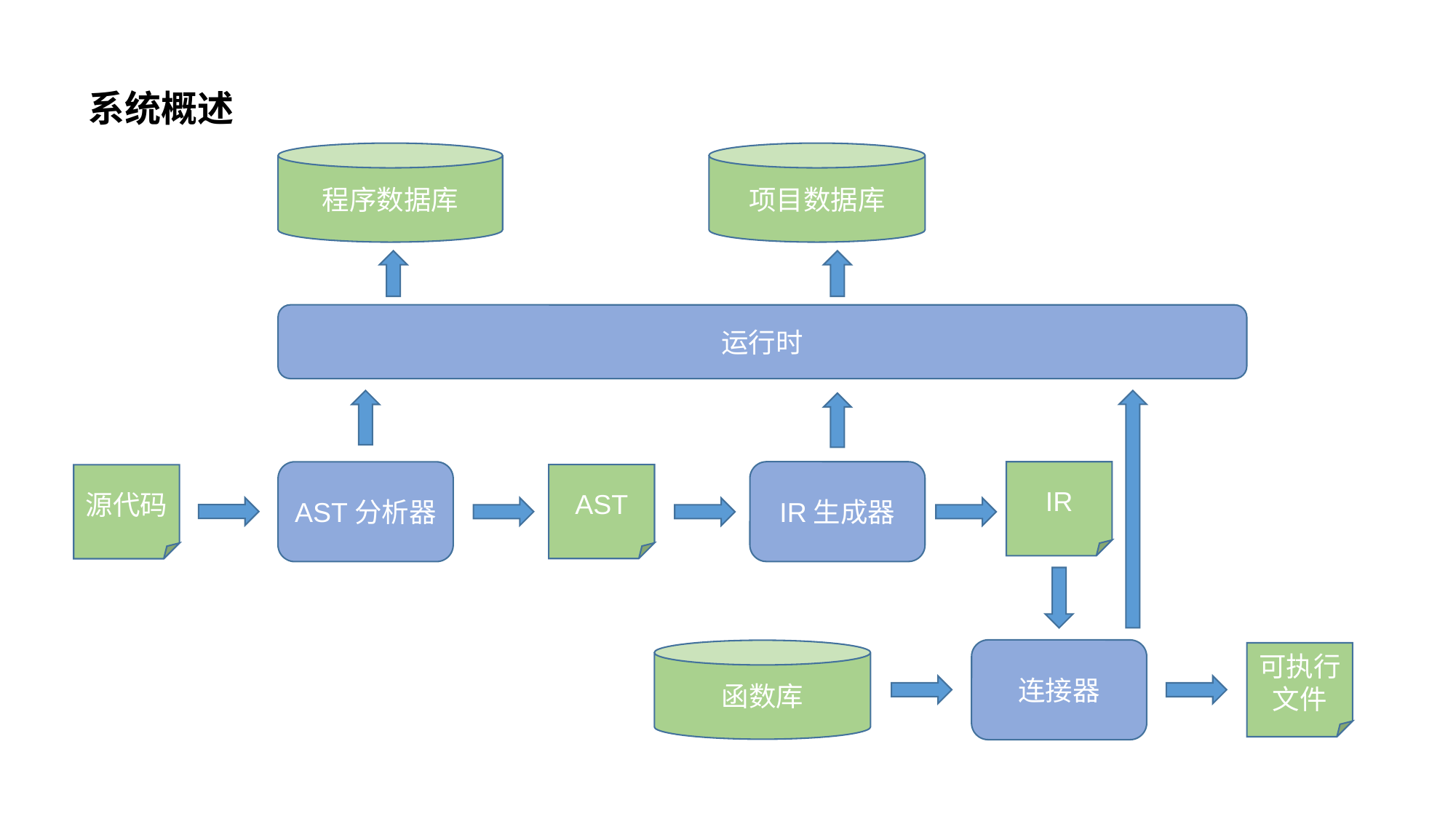

# 系统概述
程序数据库
项目数据库

运行时

IR生成器
IR
AST分析器
AST
源代码

连接器
函数库
可执行文件